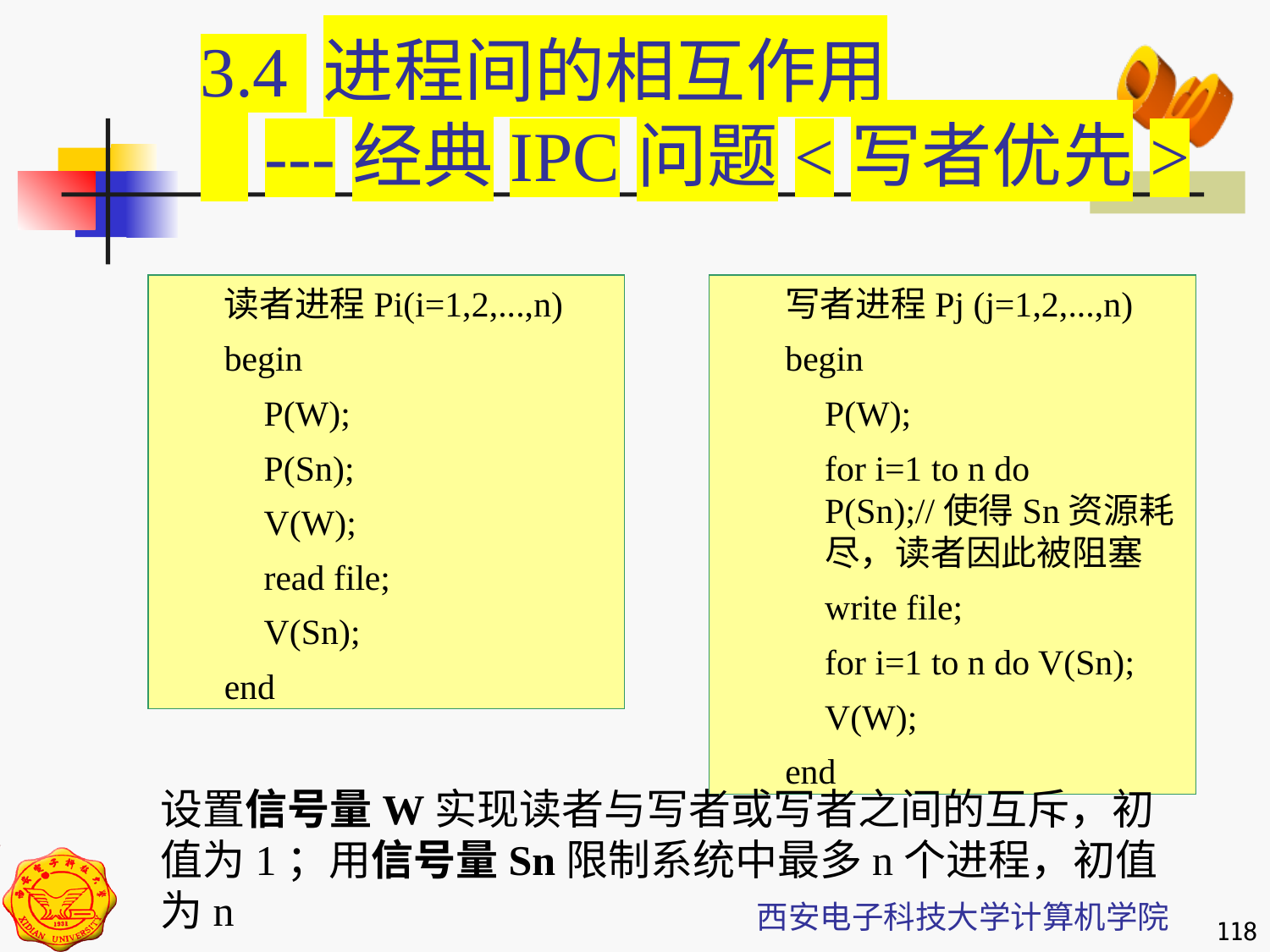

3.4 进程间的相互作用
   ---经典IPC问题<写者优先>
读者进程Pi(i=1,2,...,n)
begin
	P(W);
	P(Sn);
	V(W);
	read file;
	V(Sn);
end
写者进程Pj (j=1,2,...,n)
begin
	P(W);
	for i=1 to n do P(Sn);//使得Sn资源耗尽，读者因此被阻塞
	write file;
	for i=1 to n do V(Sn);
	V(W);
end
设置信号量W实现读者与写者或写者之间的互斥，初值为1；用信号量Sn限制系统中最多n个进程，初值为n
118